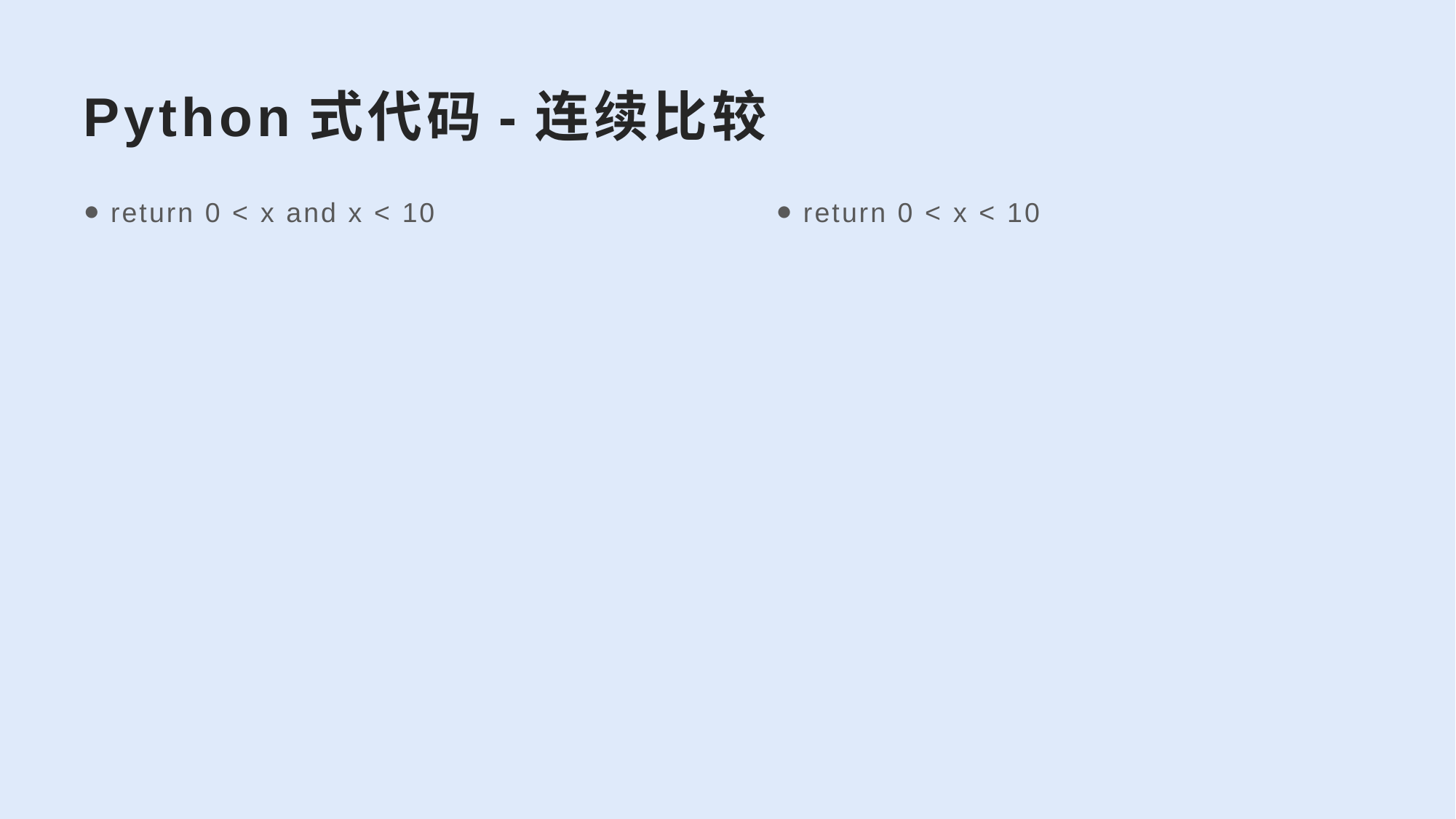

# Python式代码-连续比较
return 0 < x and x < 10
return 0 < x < 10